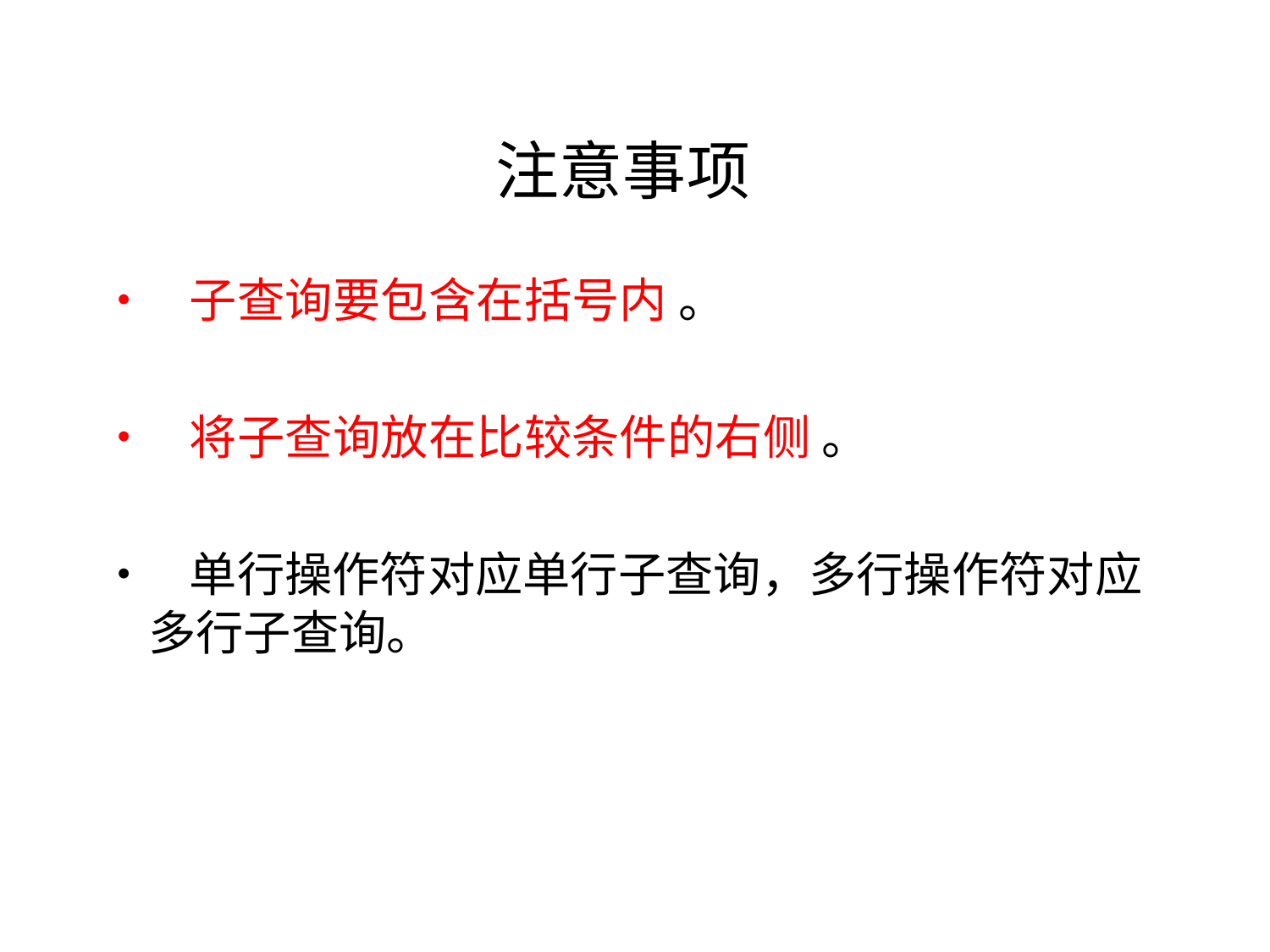

注意事项
• 子查询要包含在括号内 。
• 将子查询放在比较条件的右侧 。
• 单行操作符对应单行子查询，多行操作符对应
多行子查询。